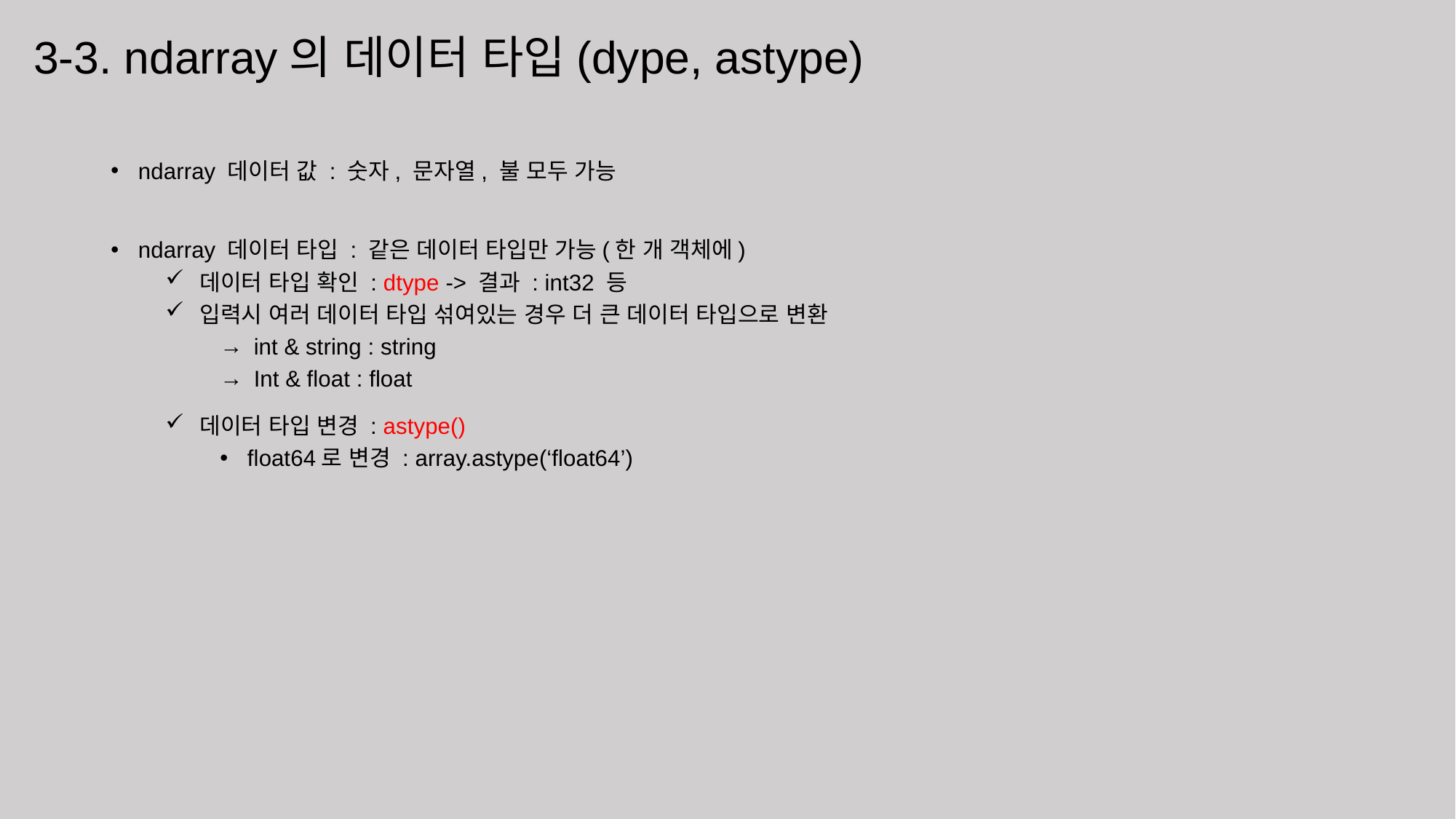

# 3-3. ndarray의 데이터 타입(dype, astype)
ndarray 데이터 값 : 숫자, 문자열, 불 모두 가능

ndarray 데이터 타입 : 같은 데이터 타입만 가능(한 개 객체에)
데이터 타입 확인 : dtype -> 결과 : int32 등
입력시 여러 데이터 타입 섞여있는 경우 더 큰 데이터 타입으로 변환
 int & string : string
 Int & float : float
데이터 타입 변경 : astype()
float64로 변경 : array.astype(‘float64’)